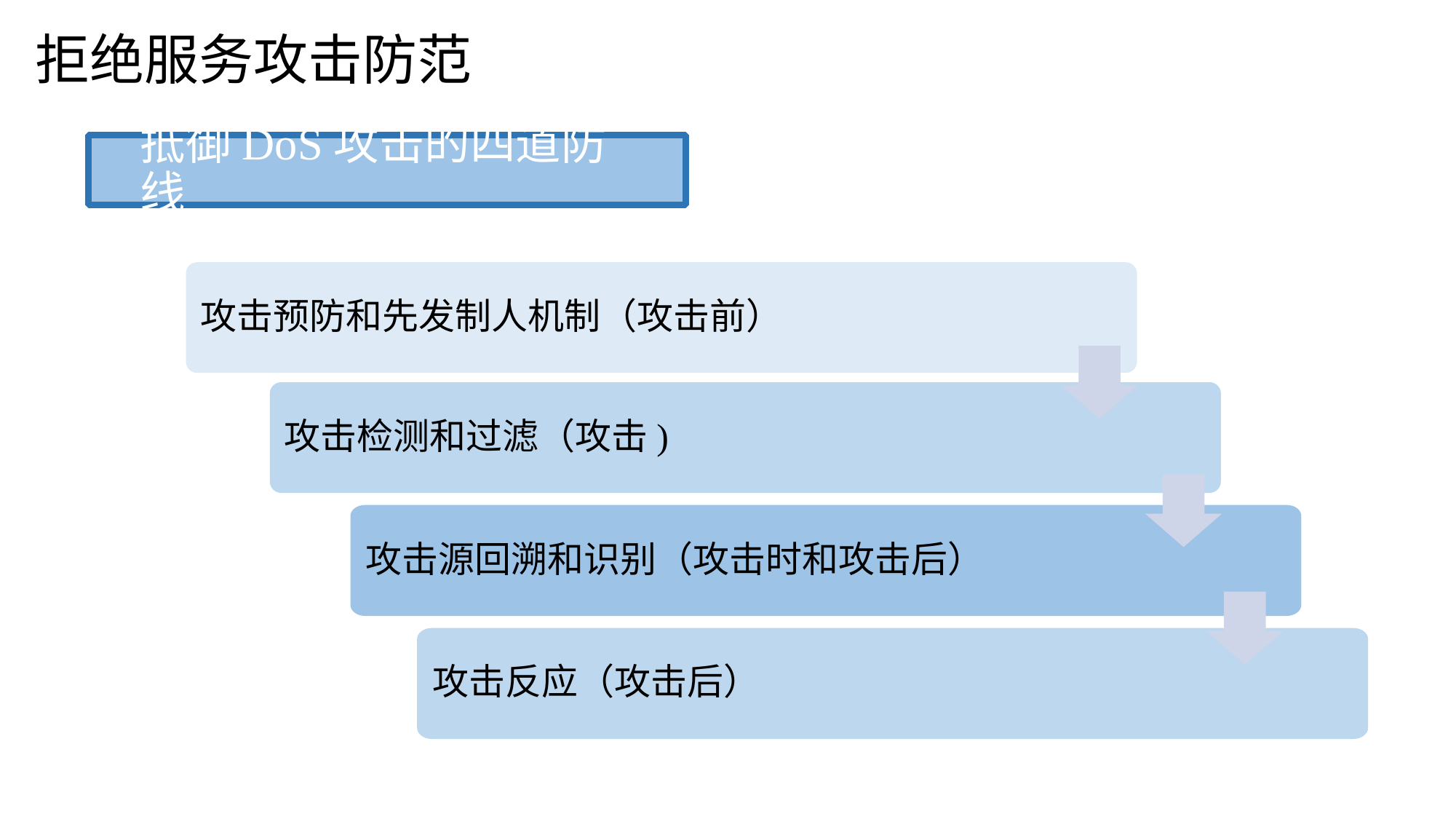

拒绝服务攻击防范
抵御DoS攻击的四道防线
攻击预防和先发制人机制（攻击前）

攻击检测和过滤（攻击)

攻击源回溯和识别（攻击时和攻击后）

攻击反应（攻击后）